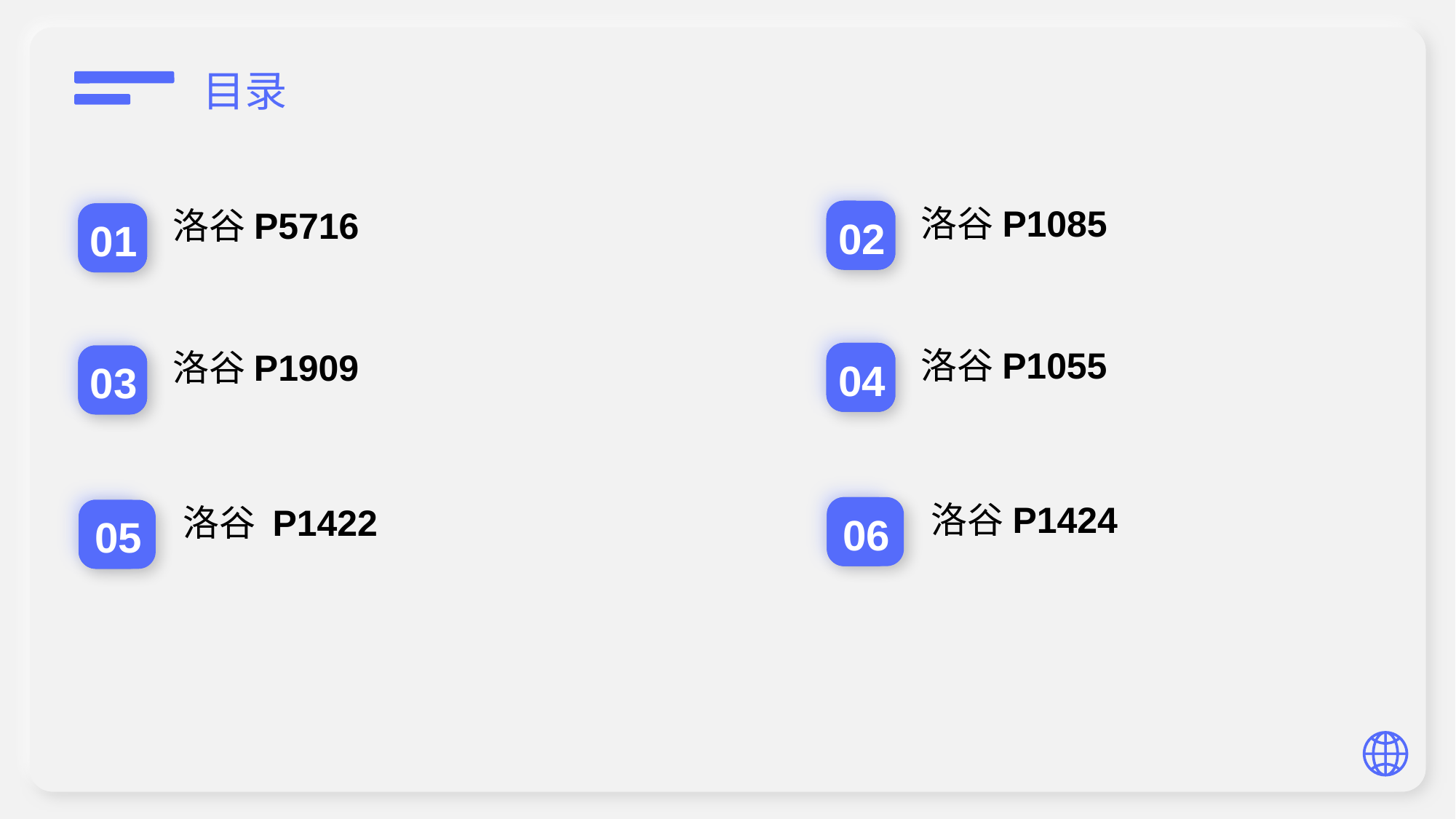

目录

洛谷P1085

02
洛谷P5716

01
洛谷P1055

04
洛谷P1909

03
洛谷P1424

06
洛谷 P1422

05